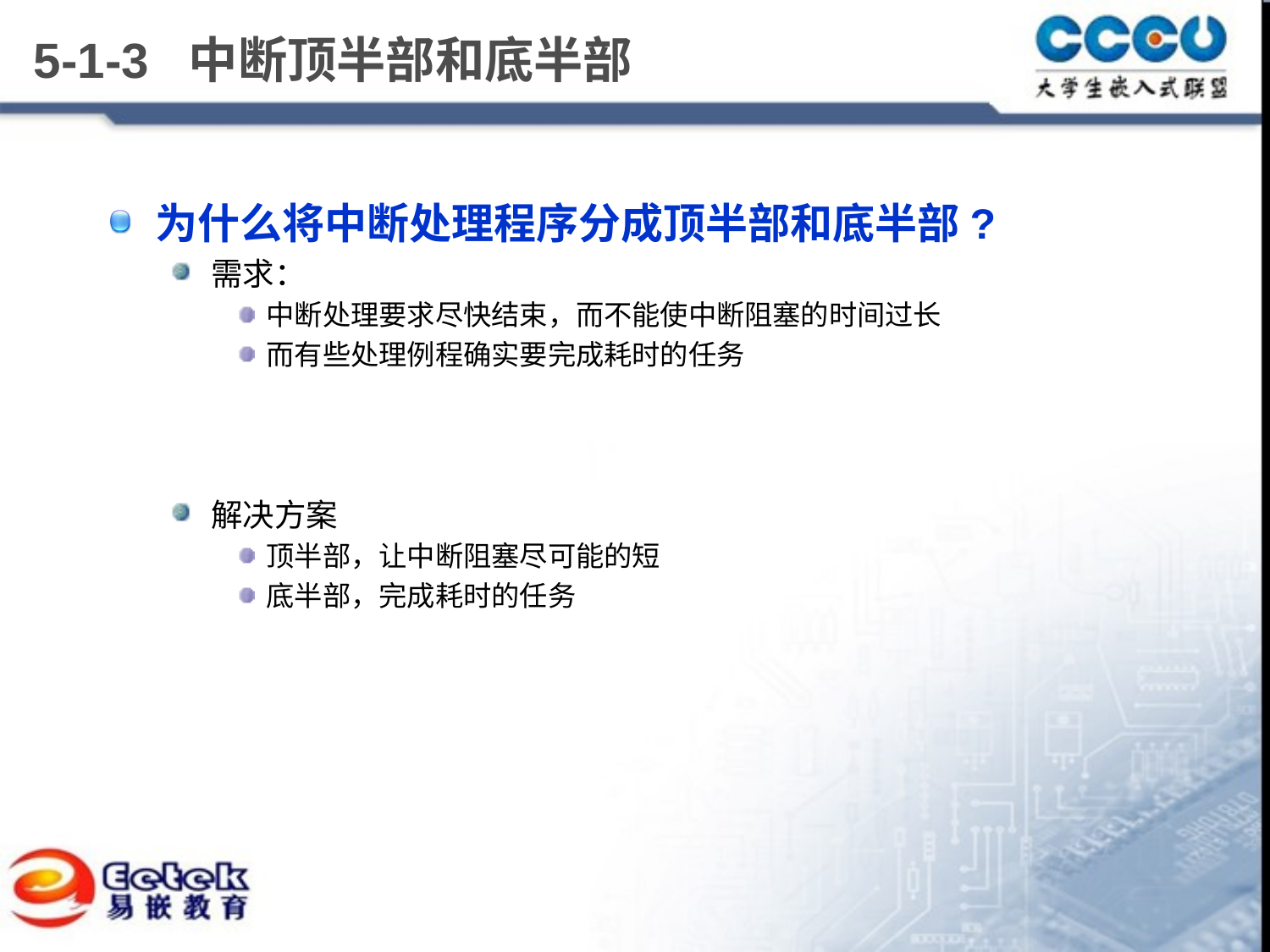

# 5-1-3  中断顶半部和底半部
为什么将中断处理程序分成顶半部和底半部?
需求：
中断处理要求尽快结束，而不能使中断阻塞的时间过长
而有些处理例程确实要完成耗时的任务

解决方案
顶半部，让中断阻塞尽可能的短
底半部，完成耗时的任务